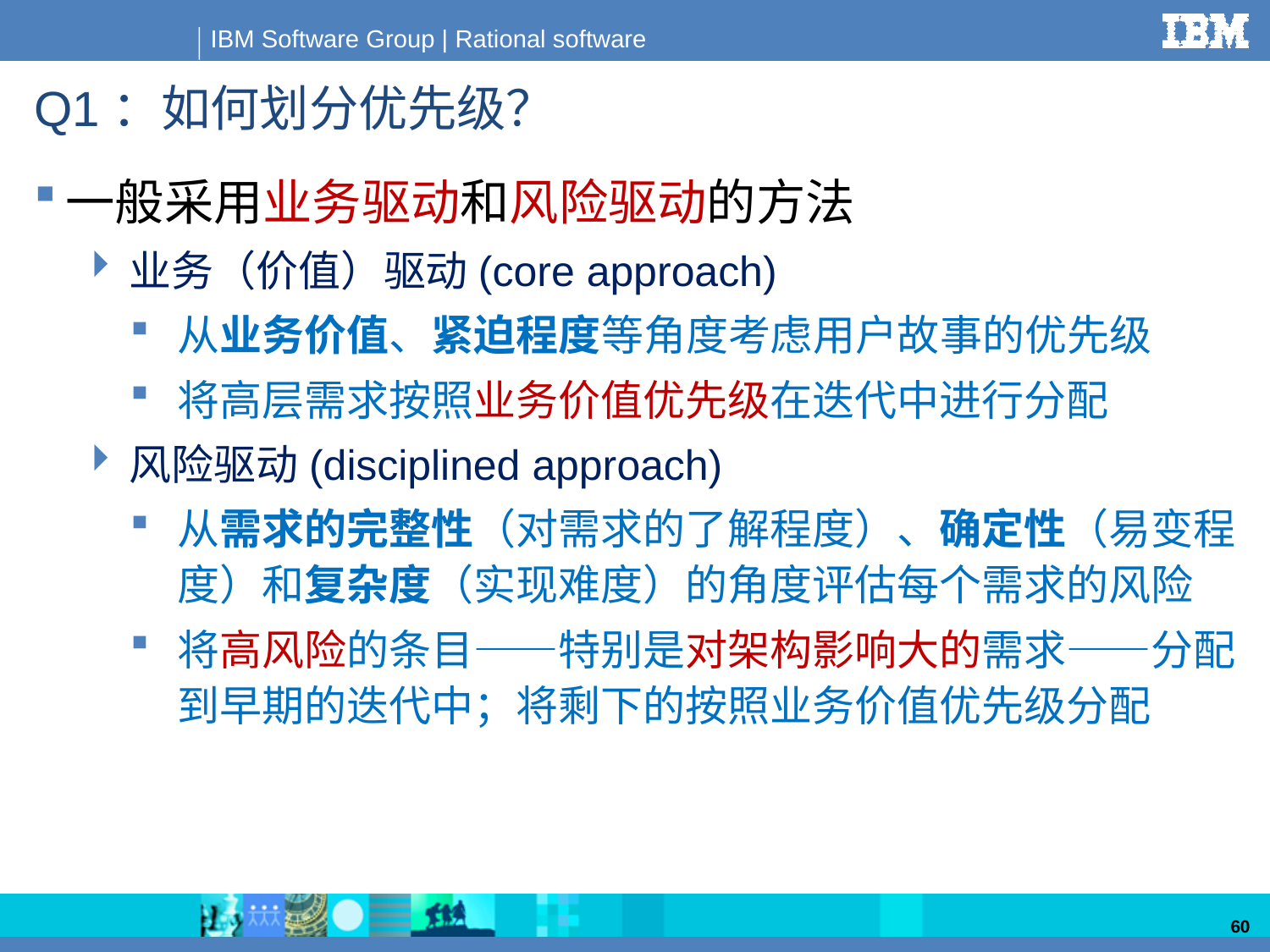

# Q1：如何划分优先级？
一般采用业务驱动和风险驱动的方法
业务（价值）驱动(core approach)
从业务价值、紧迫程度等角度考虑用户故事的优先级
将高层需求按照业务价值优先级在迭代中进行分配
风险驱动(disciplined approach)
从需求的完整性（对需求的了解程度）、确定性（易变程度）和复杂度（实现难度）的角度评估每个需求的风险
将高风险的条目——特别是对架构影响大的需求——分配到早期的迭代中；将剩下的按照业务价值优先级分配

60